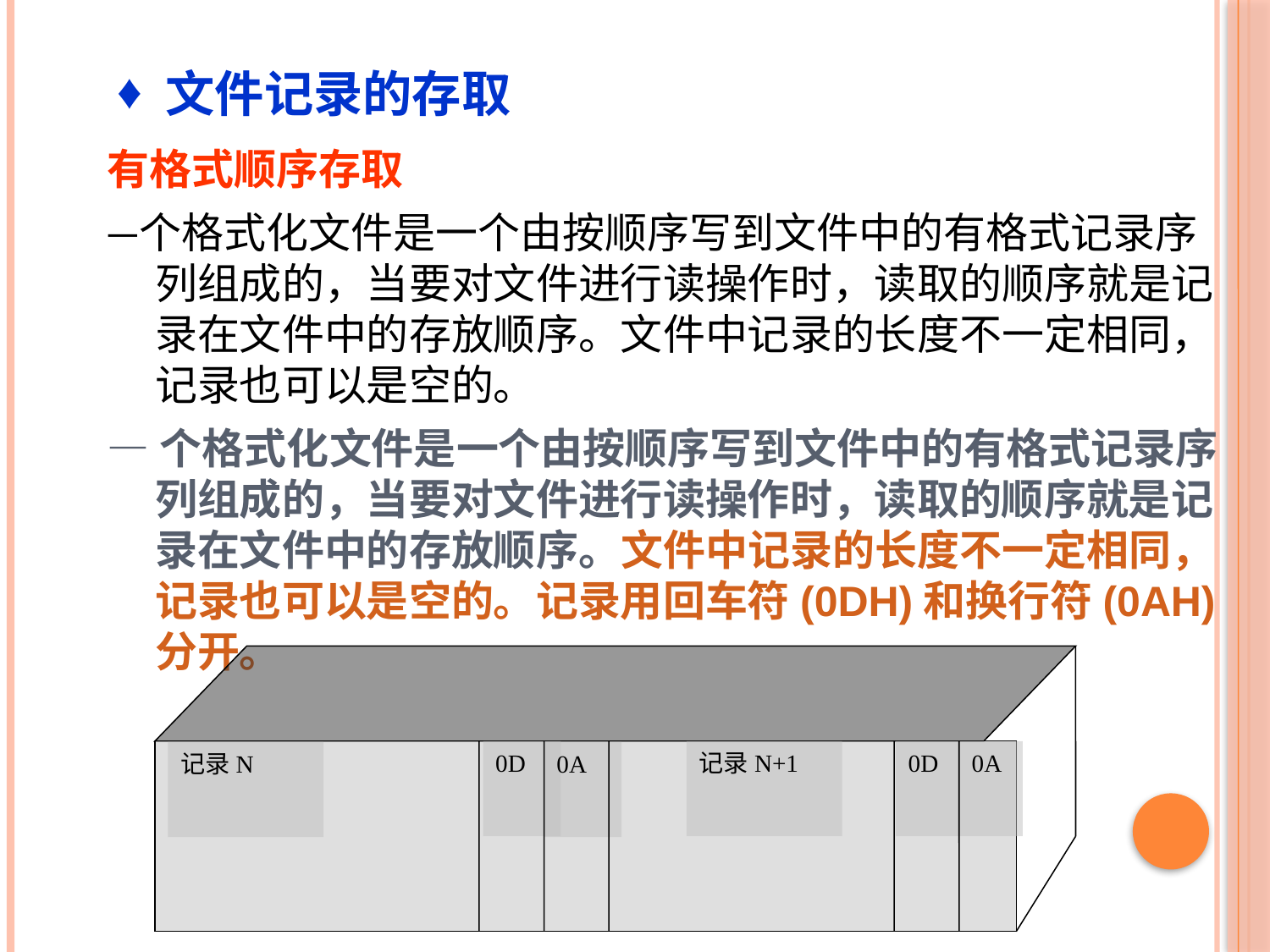

文件记录的存取
有格式顺序存取
一个格式化文件是一个由按顺序写到文件中的有格式记录序列组成的，当要对文件进行读操作时，读取的顺序就是记录在文件中的存放顺序。文件中记录的长度不一定相同，记录也可以是空的。
—个格式化文件是一个由按顺序写到文件中的有格式记录序列组成的，当要对文件进行读操作时，读取的顺序就是记录在文件中的存放顺序。文件中记录的长度不一定相同，记录也可以是空的。记录用回车符(0DH)和换行符(0AH)分开。

0D

记录N+1

0D

0A

记录N

0A